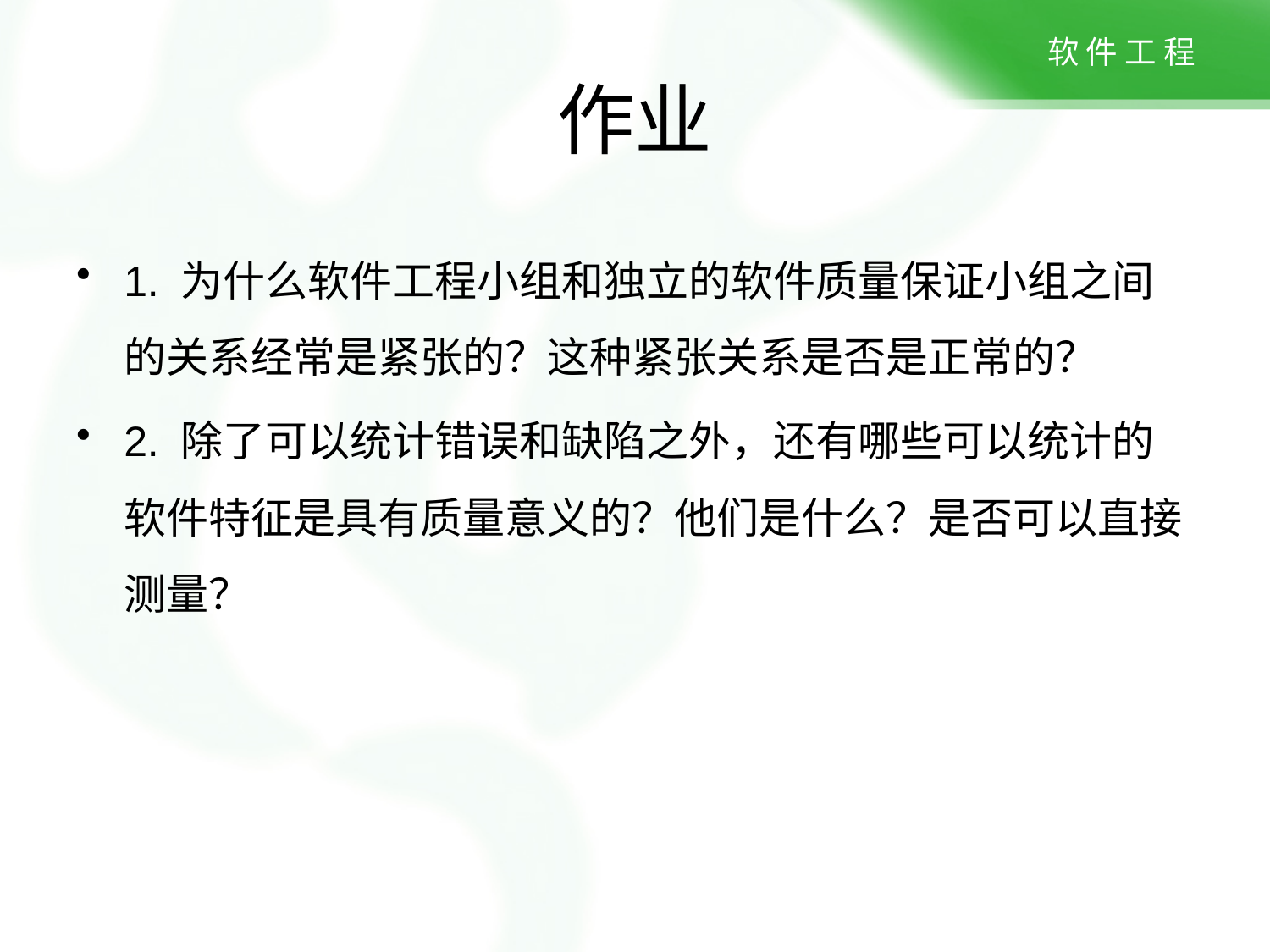

# 作业
1. 为什么软件工程小组和独立的软件质量保证小组之间的关系经常是紧张的？这种紧张关系是否是正常的？
2. 除了可以统计错误和缺陷之外，还有哪些可以统计的软件特征是具有质量意义的？他们是什么？是否可以直接测量？